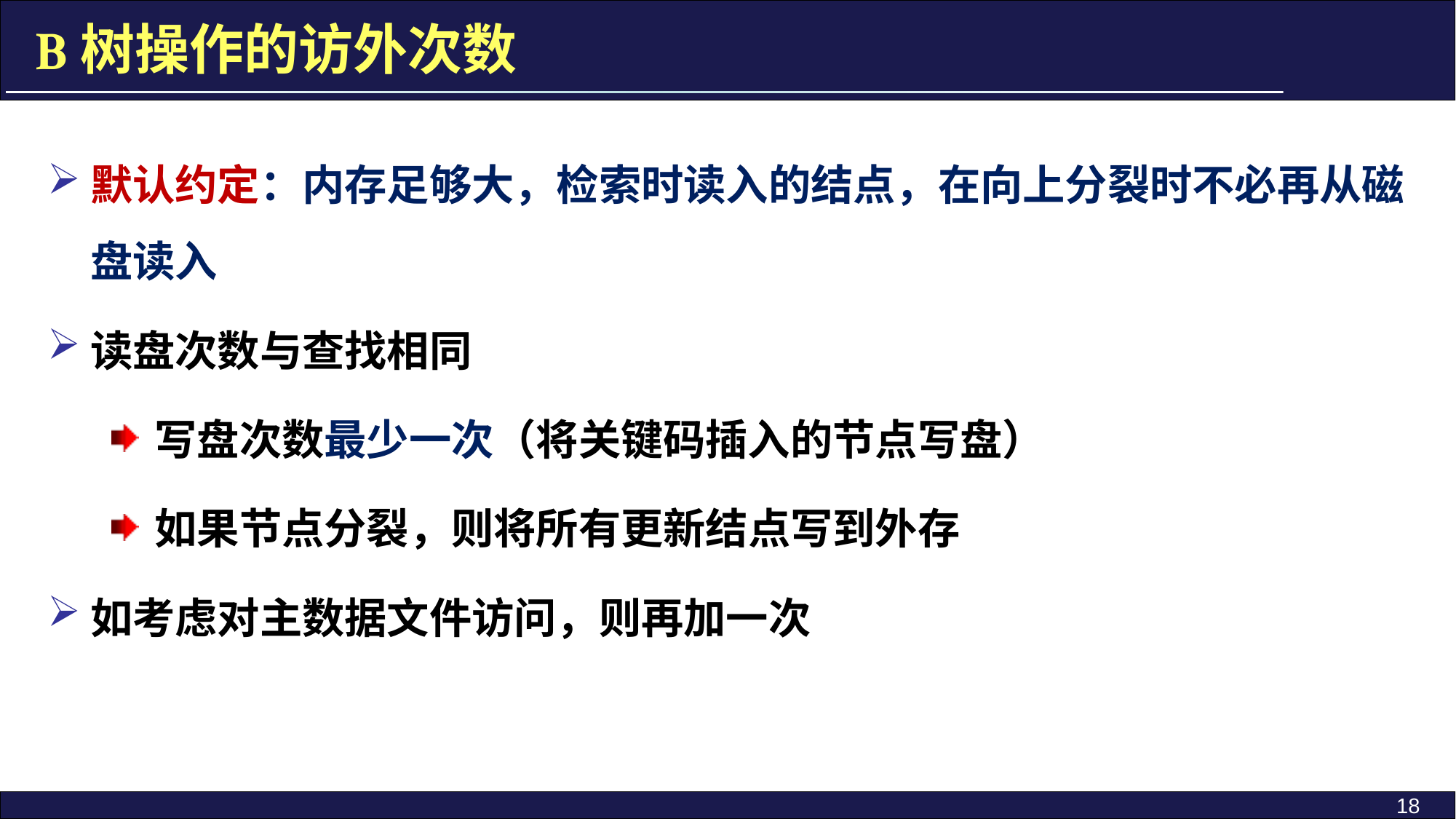

B树操作的访外次数
默认约定：内存足够大，检索时读入的结点，在向上分裂时不必再从磁盘读入
读盘次数与查找相同
写盘次数最少一次（将关键码插入的节点写盘）
如果节点分裂，则将所有更新结点写到外存
如考虑对主数据文件访问，则再加一次
18